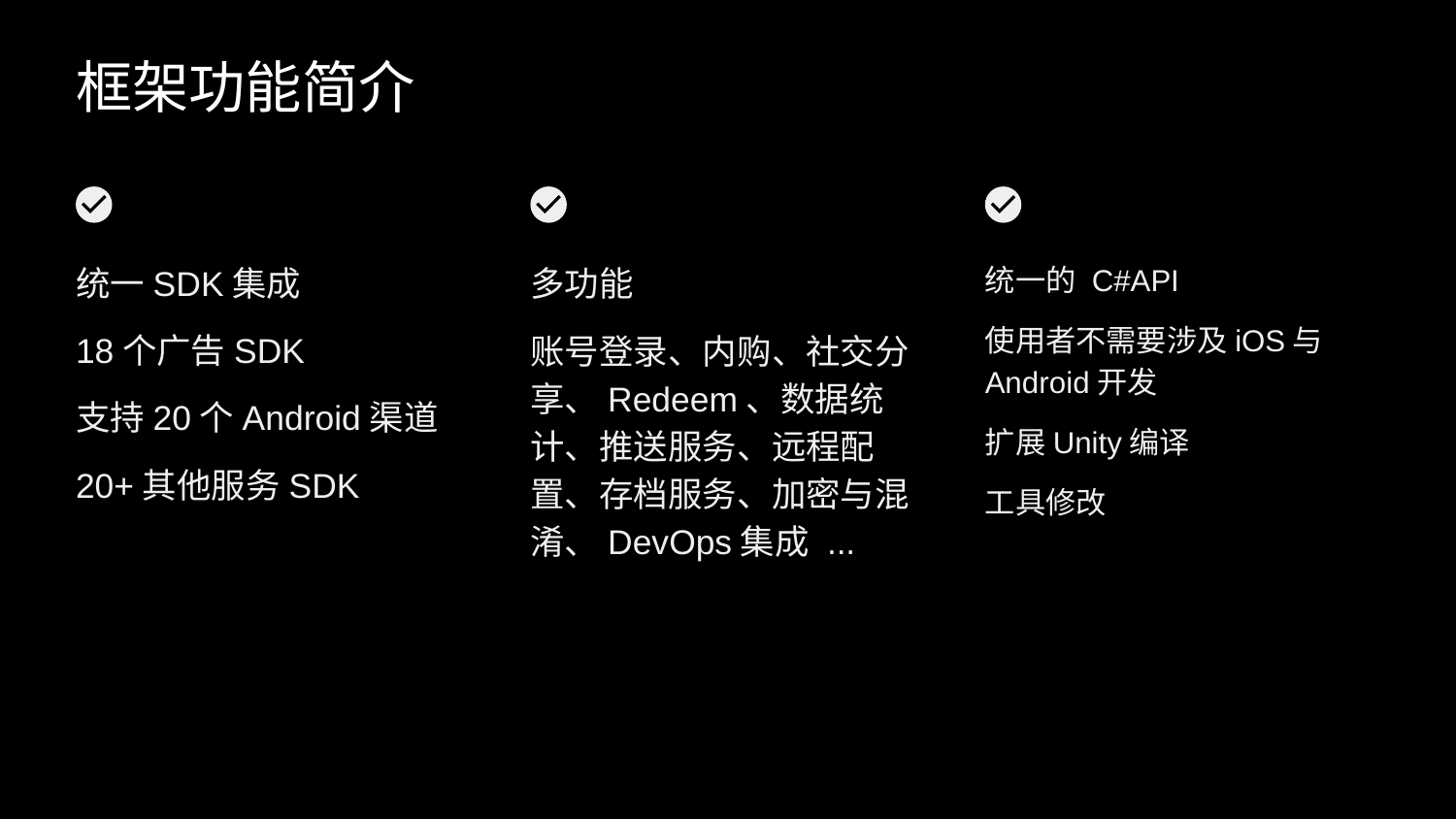

# 框架功能简介

统一SDK集成
18个广告SDK
支持20个Android渠道
20+其他服务SDK
多功能
账号登录、内购、社交分享、Redeem、数据统计、推送服务、远程配置、存档服务、加密与混淆、DevOps集成 ...
统一的 C#API
使用者不需要涉及iOS与Android开发
扩展Unity编译
工具修改